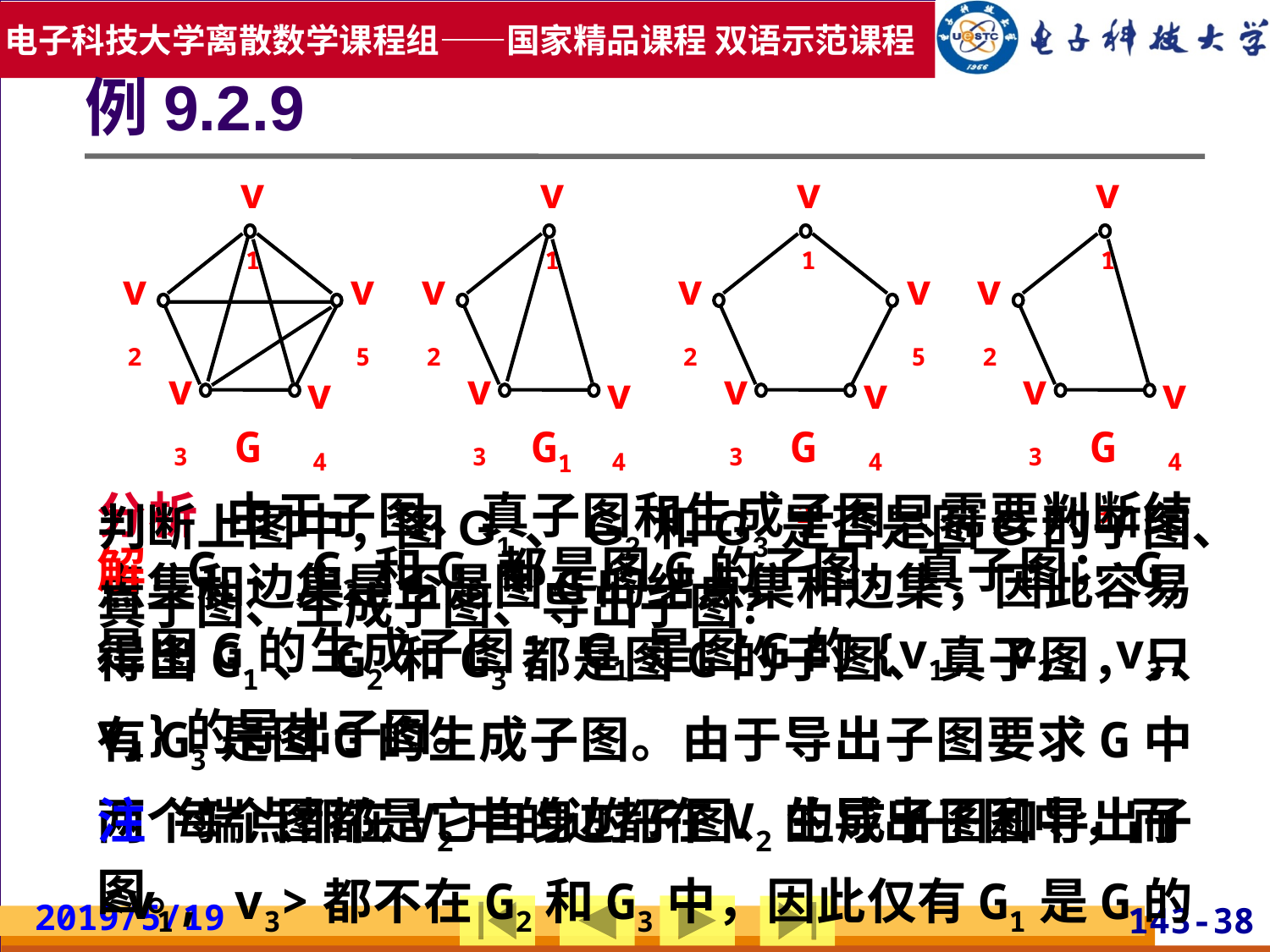

例9.2.9
v1
v1
v1
v1

v2
v5
v2
v2
v5
v2

v3
v3
v3
v3
v4
v4
v4
v4

G
G1
G2
G3
分析  由于子图、真子图和生成子图只需要判断结点集和边集是否是图G的结点集和边集，因此容易得出G1、G2和G3都是图G的子图、真子图，只有G3是图G的生成子图。由于导出子图要求G中两个端点都在V2中的边都在V2的导出子图中，而<v1, v3>都不在G2和G3中，因此仅有G1是G的导出子图。
判断上图中，图G1、G2和G3是否是图G的子图、真子图、生成子图、导出子图？
解  G1、G2和G3都是图G的子图、真子图；G3是图G的生成子图；G1是图G的{v1, v2, v3, v4}的导出子图。
注  每个图都是它自身的子图、生成子图和导出子图。
2019/5/19